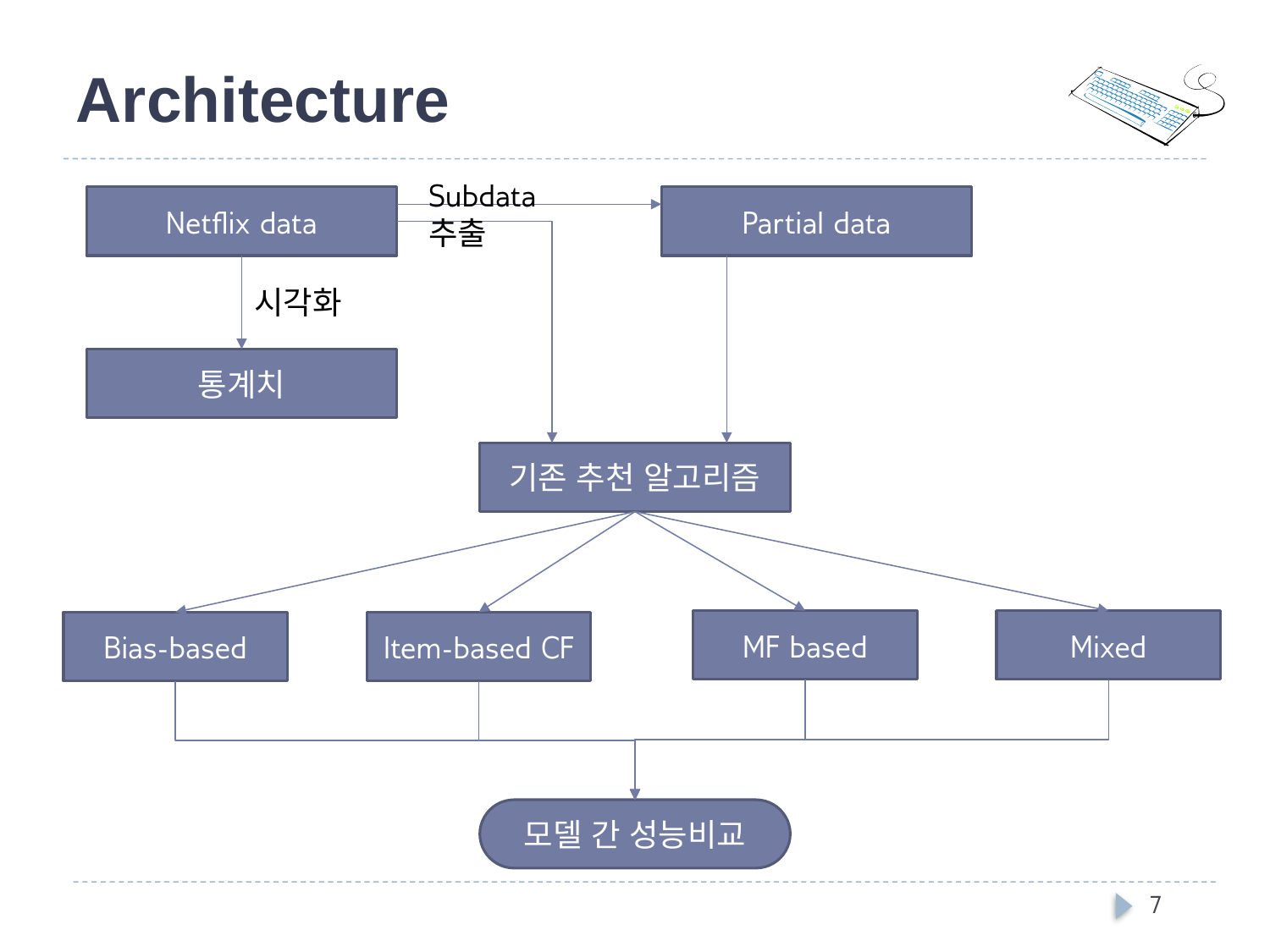

# Architecture
Subdata 추출
Netflix data
Partial data
시각화
통계치
기존 추천 알고리즘
MF based
Mixed
Bias-based
Item-based CF
모델 간 성능비교
7